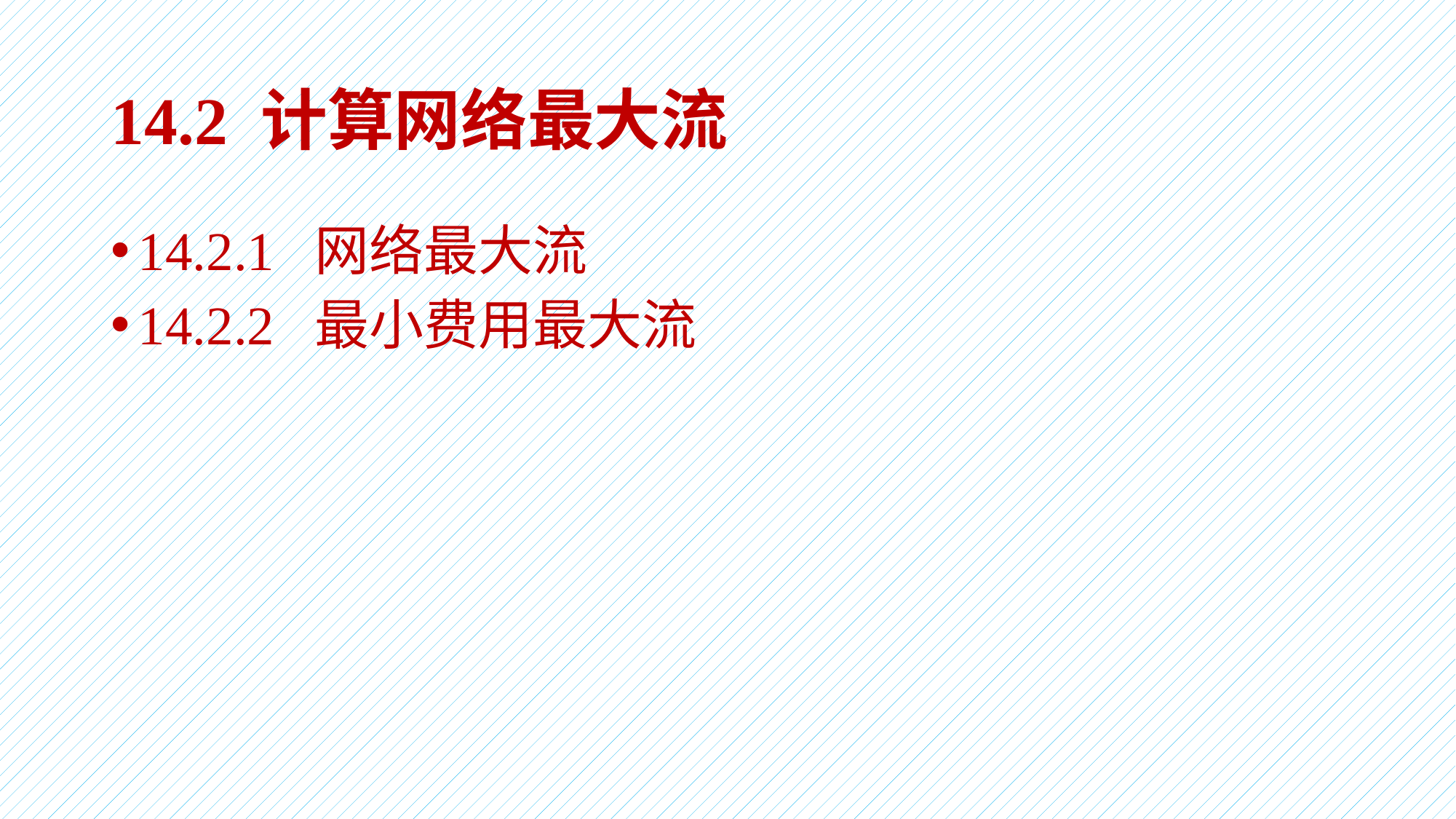

# 14.2 计算网络最大流
14.2.1  网络最大流
14.2.2  最小费用最大流